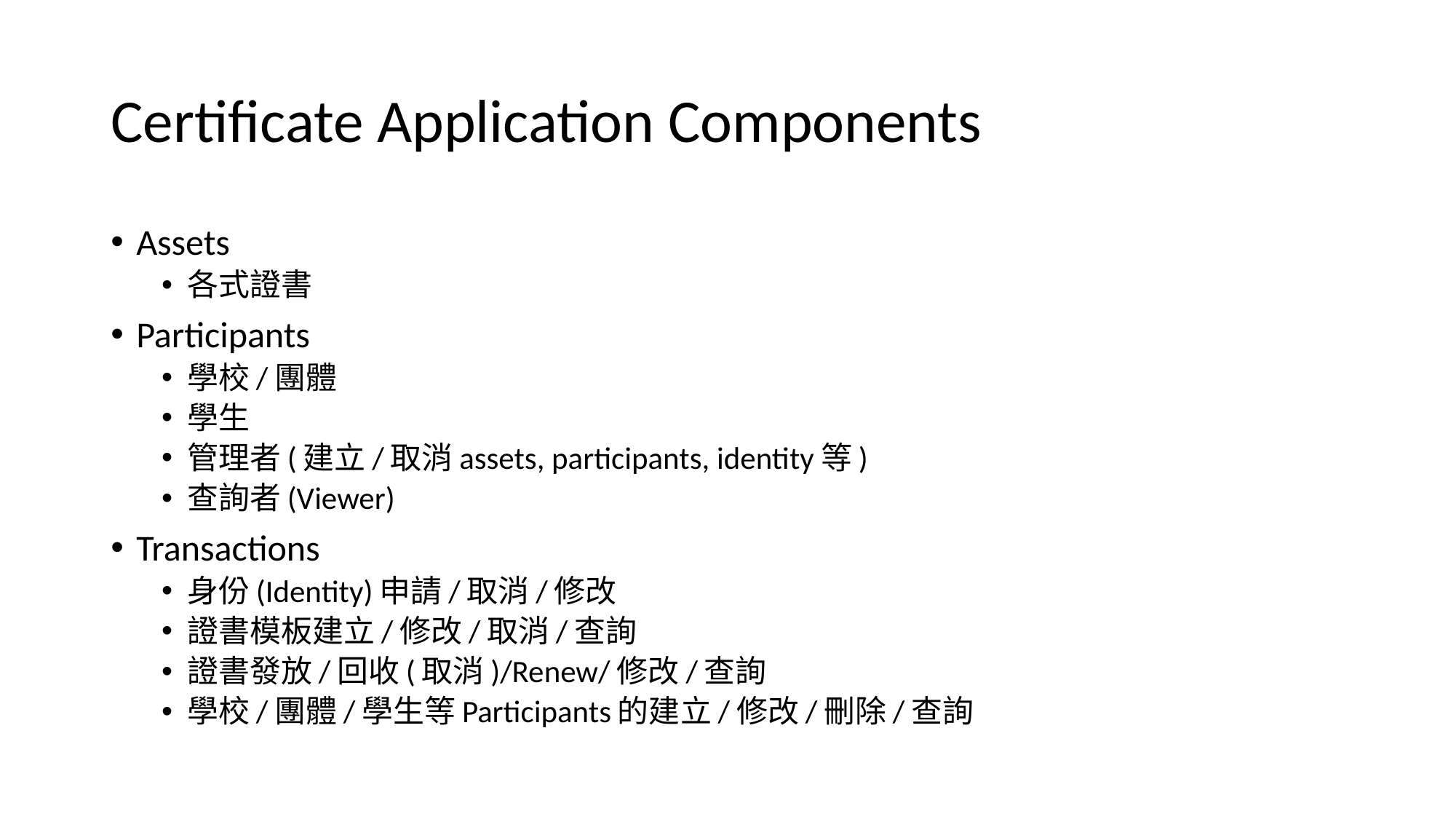

# Certificate Application Components
Assets
各式證書
Participants
學校/團體
學生
管理者(建立/取消assets, participants, identity等)
查詢者(Viewer)
Transactions
身份(Identity)申請/取消/修改
證書模板建立/修改/取消/查詢
證書發放/回收(取消)/Renew/修改/查詢
學校/團體/學生等Participants的建立/修改/刪除/查詢